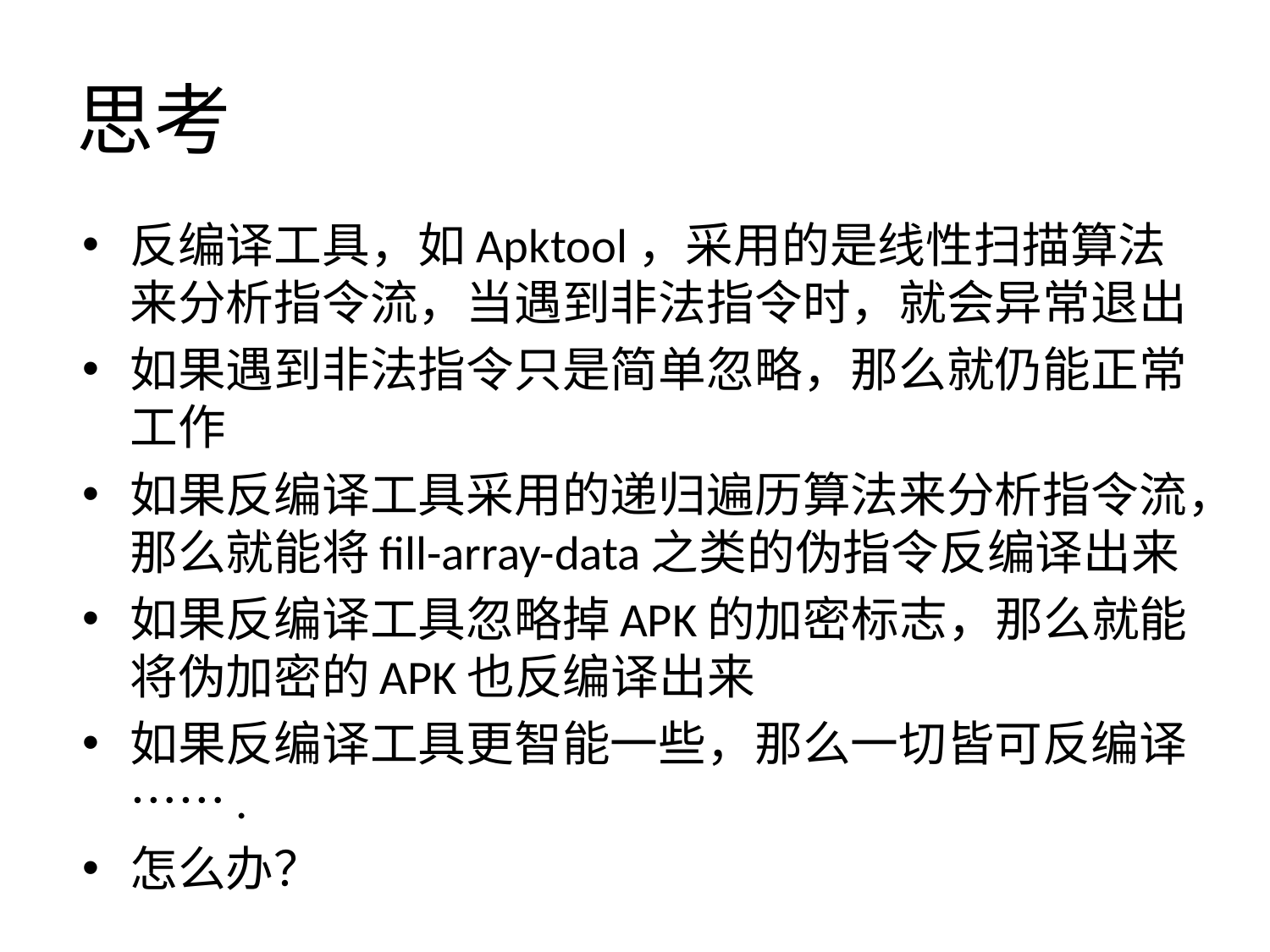

# 思考
反编译工具，如Apktool，采用的是线性扫描算法来分析指令流，当遇到非法指令时，就会异常退出
如果遇到非法指令只是简单忽略，那么就仍能正常工作
如果反编译工具采用的递归遍历算法来分析指令流，那么就能将fill-array-data之类的伪指令反编译出来
如果反编译工具忽略掉APK的加密标志，那么就能将伪加密的APK也反编译出来
如果反编译工具更智能一些，那么一切皆可反编译…….
怎么办？